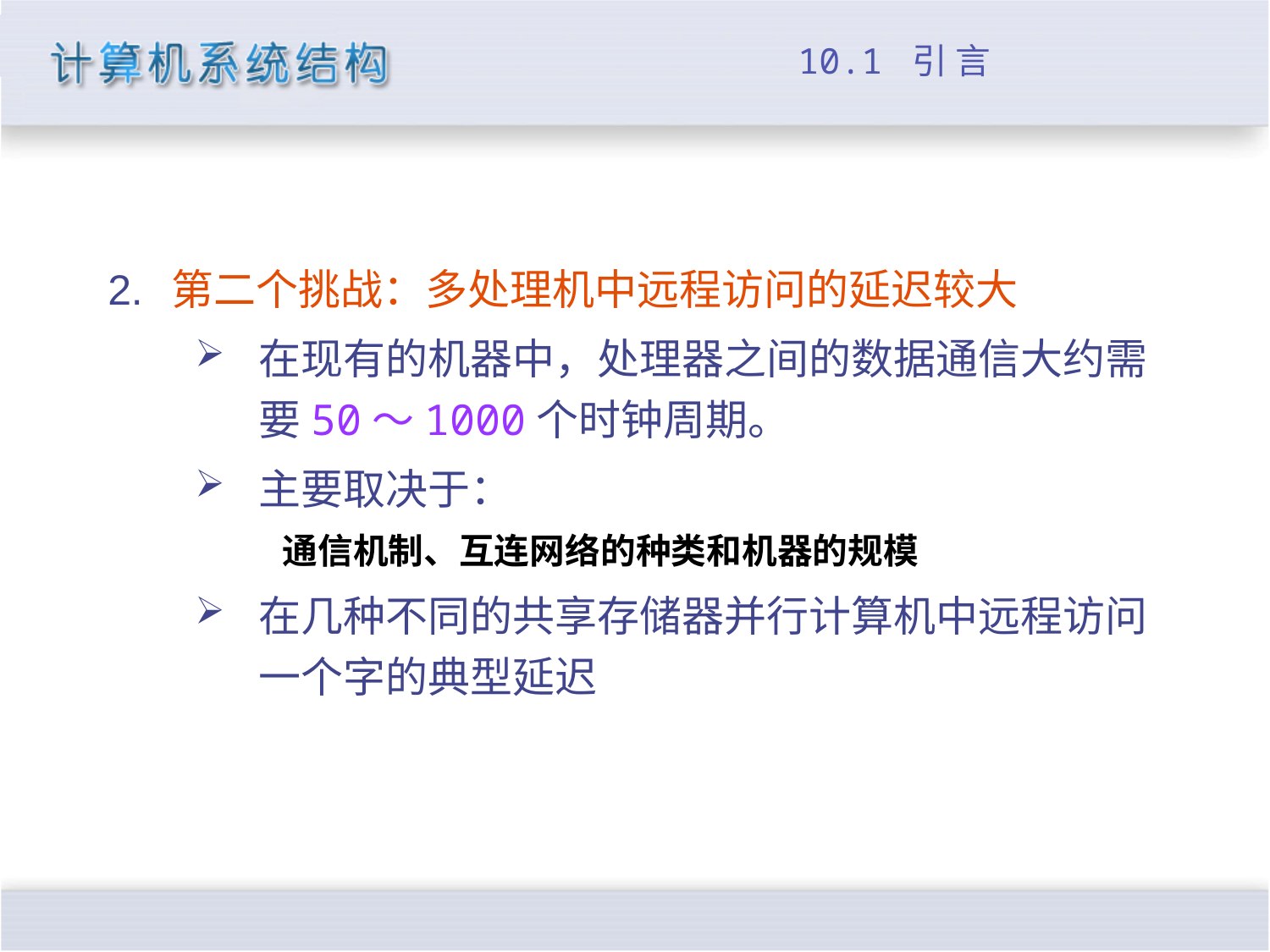

# 10.1 引 言
第二个挑战：多处理机中远程访问的延迟较大
在现有的机器中，处理器之间的数据通信大约需要50～1000个时钟周期。
主要取决于：
通信机制、互连网络的种类和机器的规模
在几种不同的共享存储器并行计算机中远程访问一个字的典型延迟